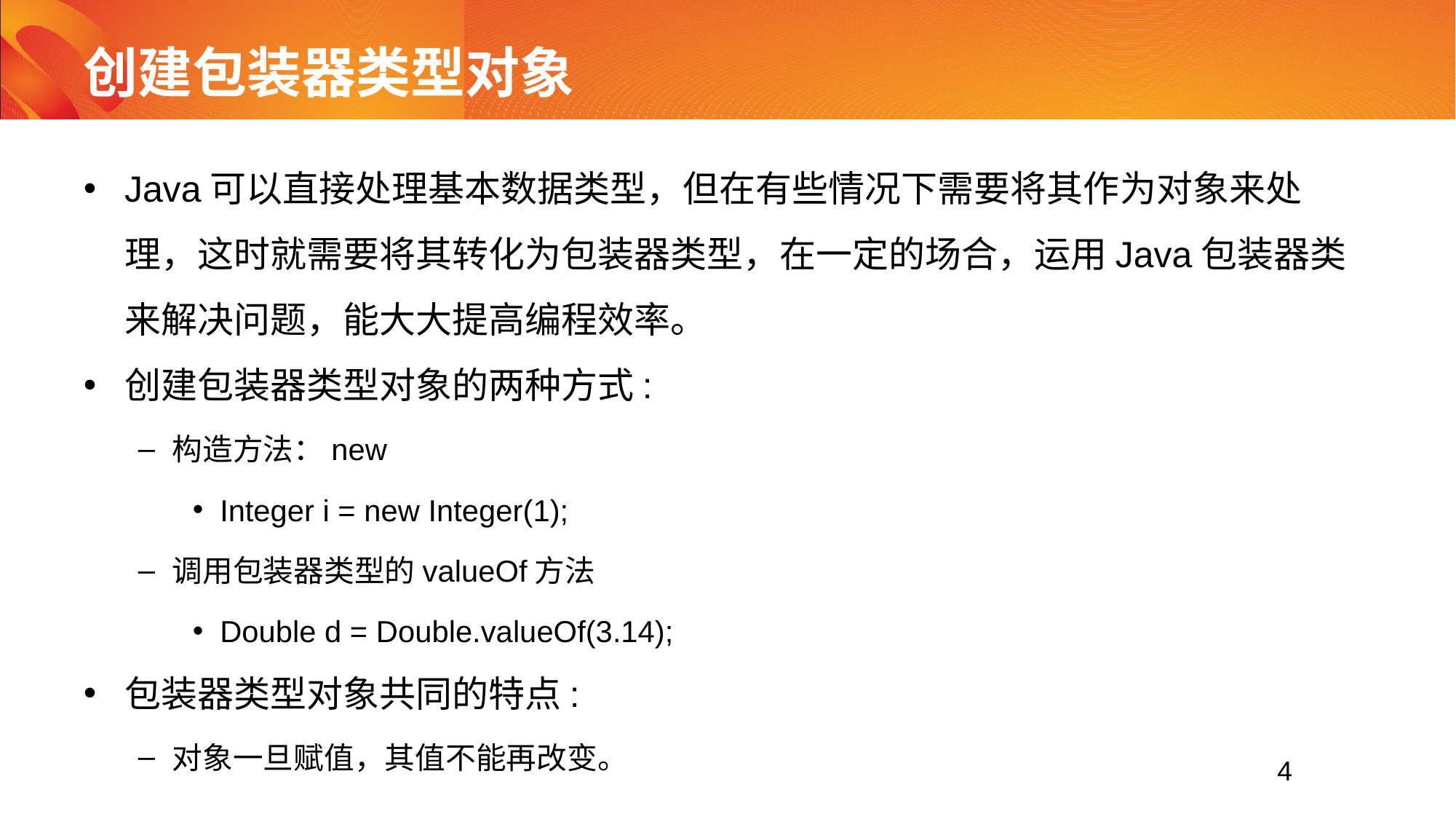

# 创建包装器类型对象
Java可以直接处理基本数据类型，但在有些情况下需要将其作为对象来处理，这时就需要将其转化为包装器类型，在一定的场合，运用Java包装器类来解决问题，能大大提高编程效率。
创建包装器类型对象的两种方式:
构造方法：new
Integer i = new Integer(1);
调用包装器类型的valueOf方法
Double d = Double.valueOf(3.14);
包装器类型对象共同的特点:
对象一旦赋值，其值不能再改变。